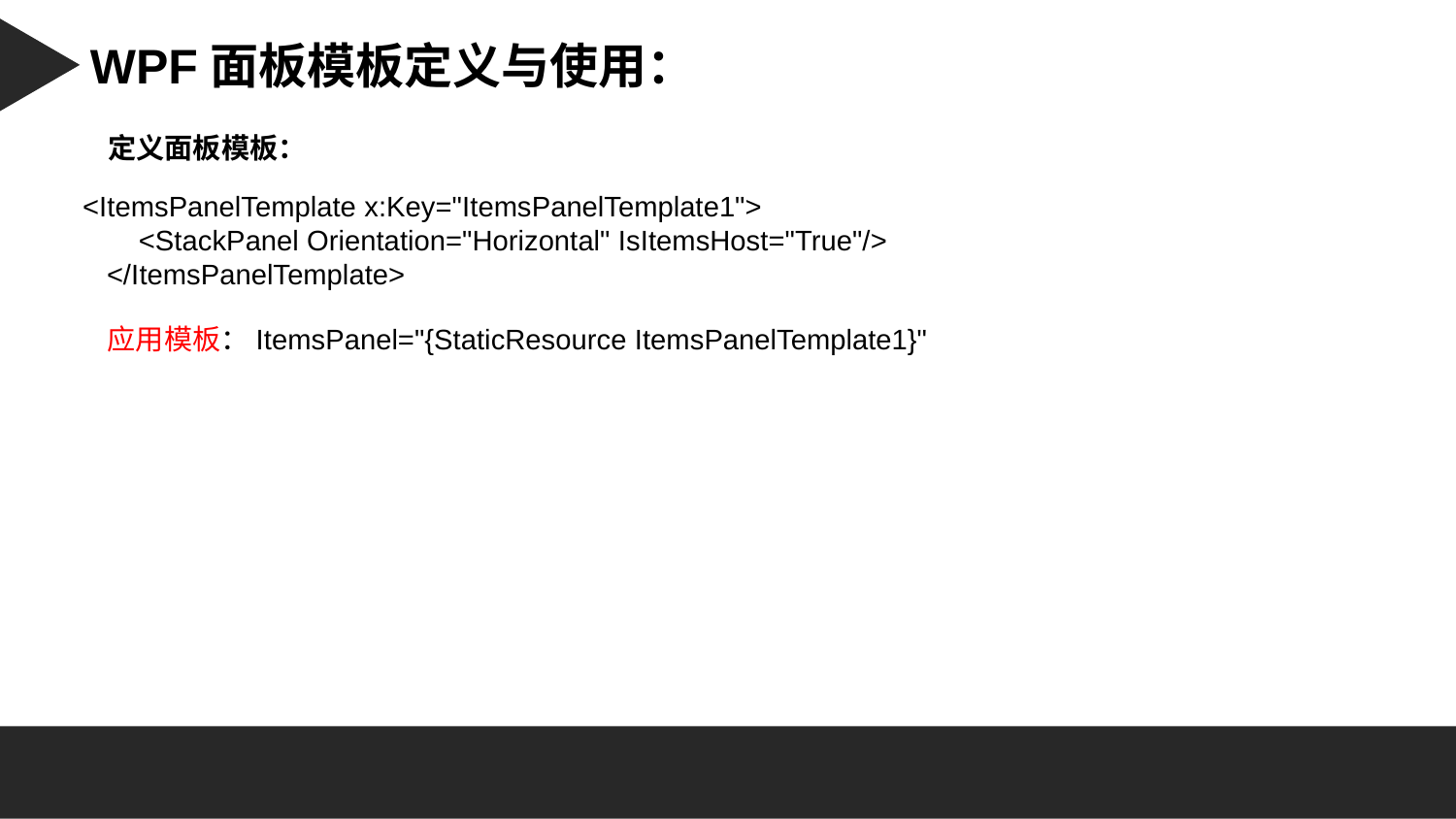

Character 字符串：

WPF面板模板定义与使用：
定义面板模板：
     <ItemsPanelTemplate x:Key="ItemsPanelTemplate1">
            <StackPanel Orientation="Horizontal" IsItemsHost="True"/>
        </ItemsPanelTemplate>
 应用模板：ItemsPanel="{StaticResource ItemsPanelTemplate1}"